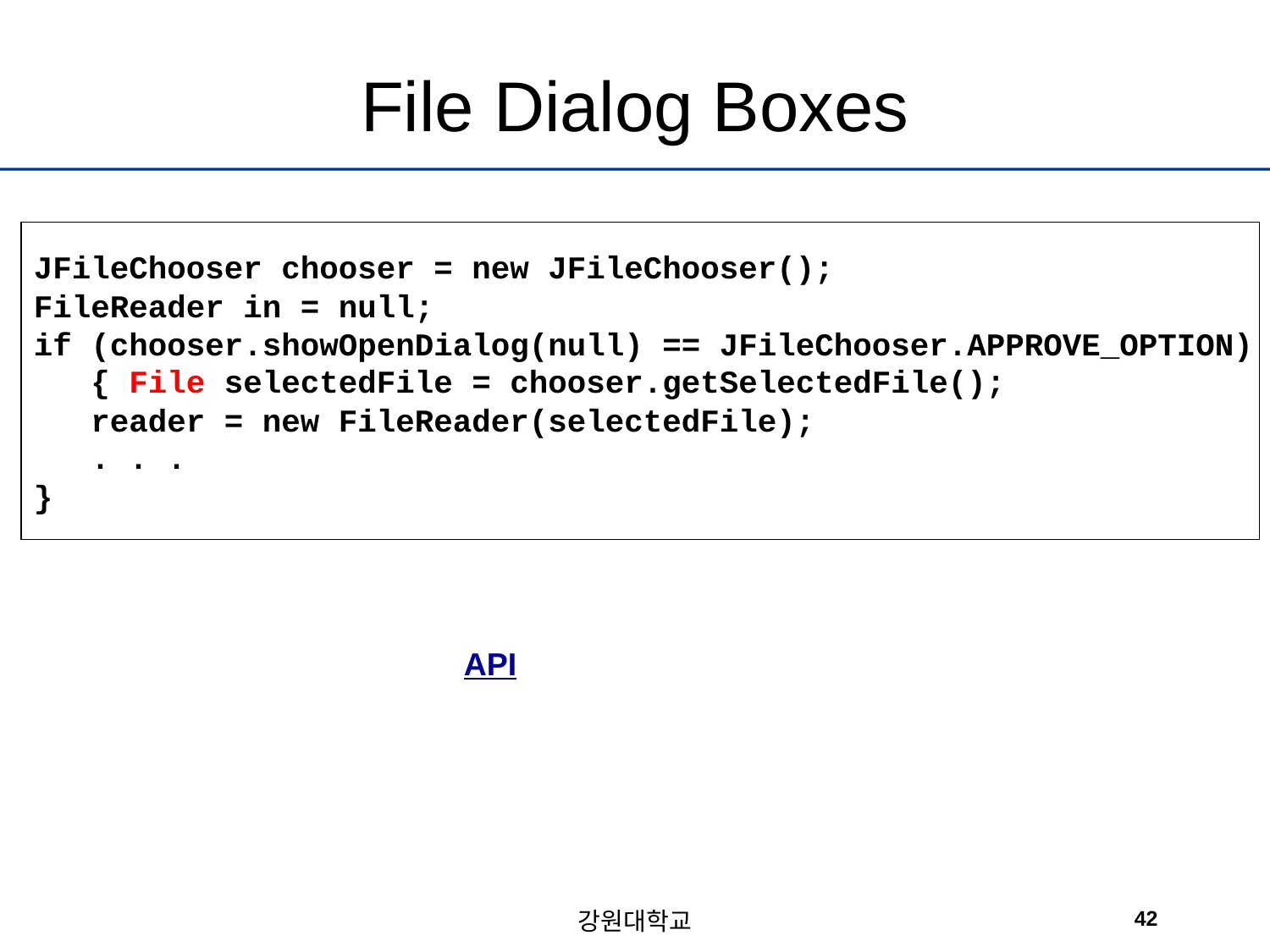

# File Dialog Boxes

JFileChooser chooser = new JFileChooser();
FileReader in = null;
if (chooser.showOpenDialog(null) == JFileChooser.APPROVE_OPTION)
   { File selectedFile = chooser.getSelectedFile();
   reader = new FileReader(selectedFile);
   . . .
}
API
강원대학교